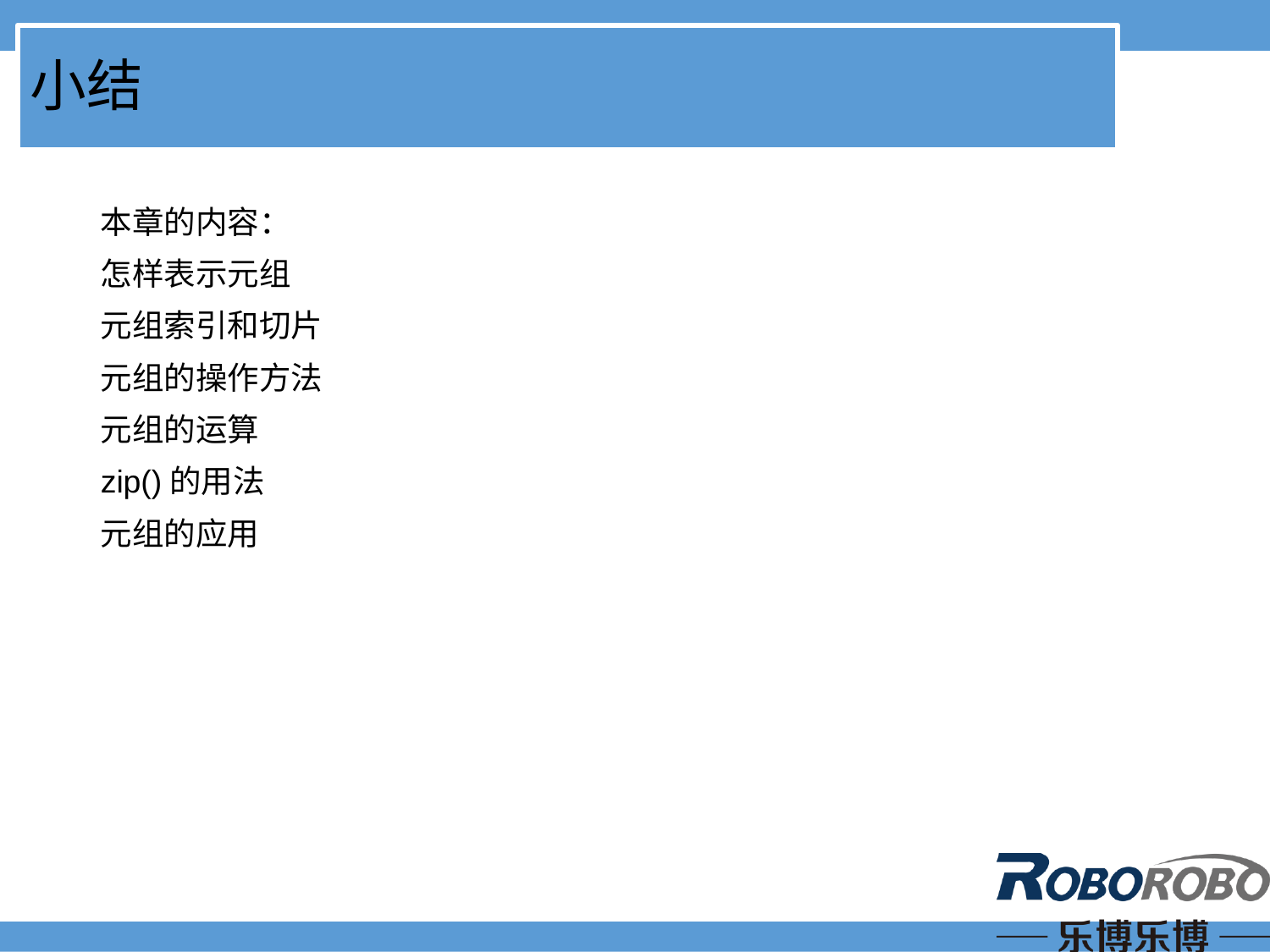

# 小结
本章的内容：
怎样表示元组
元组索引和切片
元组的操作方法
元组的运算
zip()的用法
元组的应用